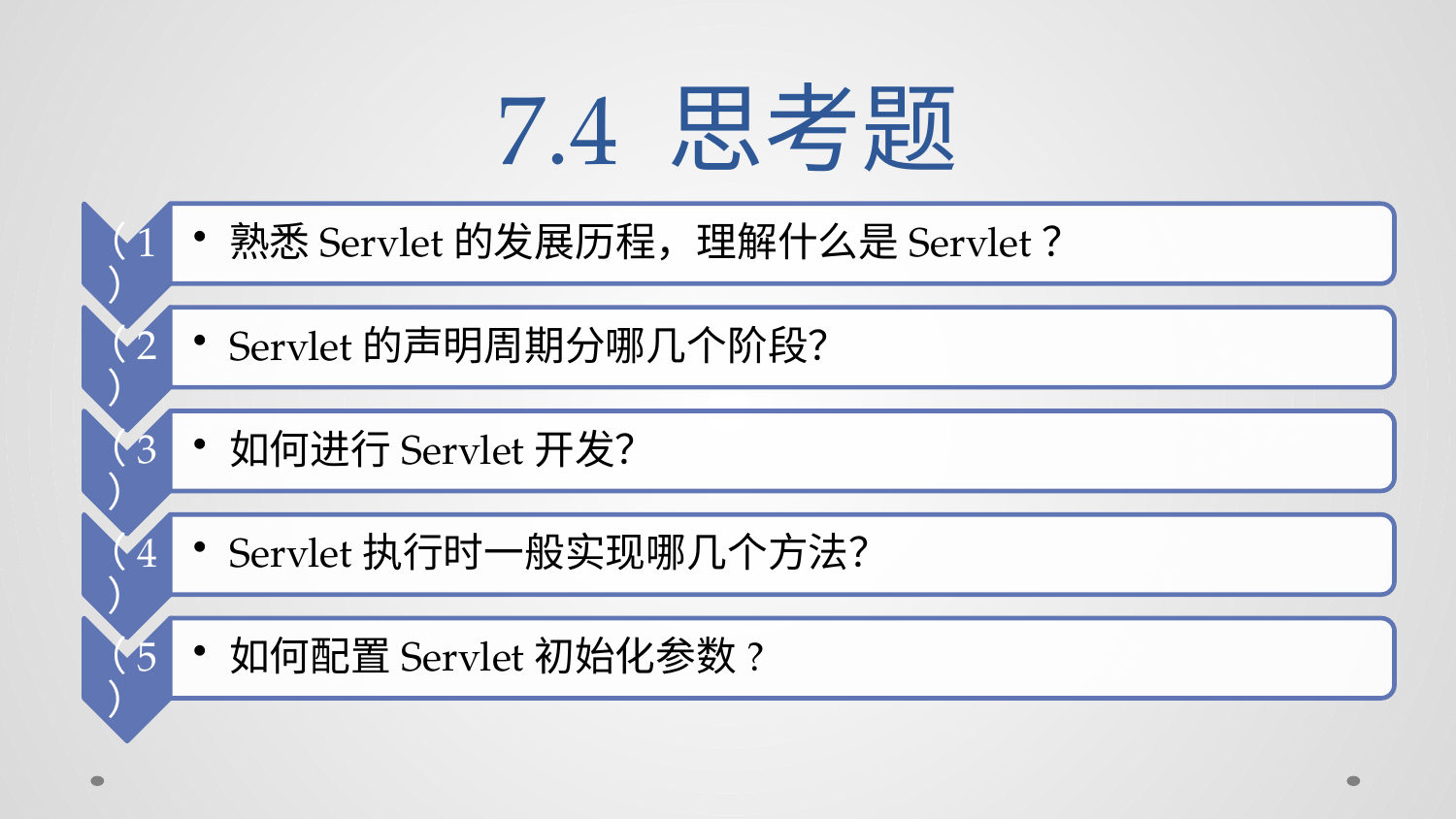

# 7.4 思考题
（1）
熟悉Servlet的发展历程，理解什么是Servlet？
（2）
Servlet的声明周期分哪几个阶段？
（3）
如何进行Servlet开发？
（4）
Servlet执行时一般实现哪几个方法？
（5）
如何配置Servlet初始化参数?